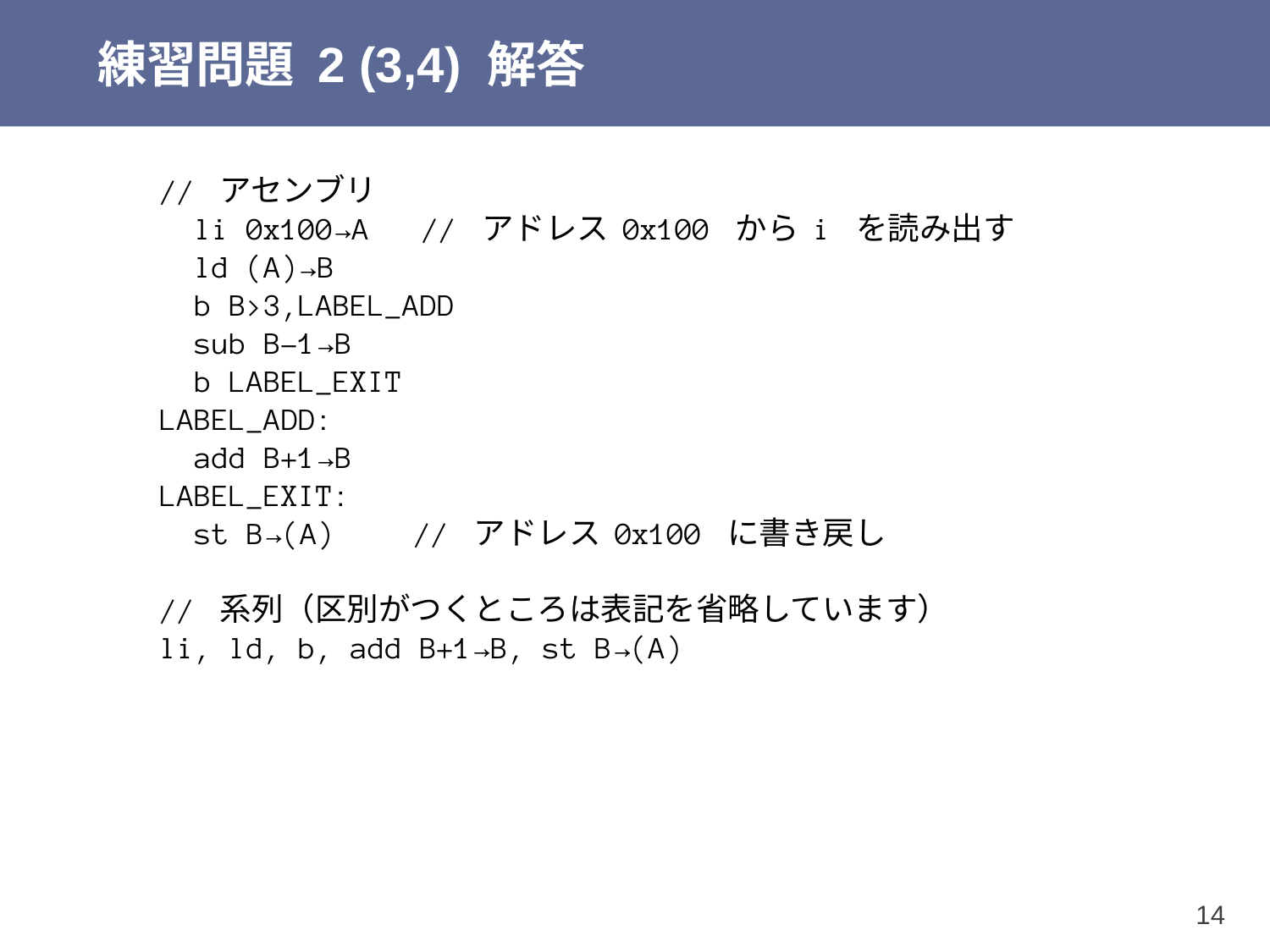

# 練習問題 2 (3,4) 解答
// アセンブリ
  li 0x100→A   // アドレス 0x100 から i を読み出す
  ld (A)→B
  b B>3,LABEL_ADD
  sub B-1→B
  b LABEL_EXIT
LABEL_ADD:
  add B+1→B
LABEL_EXIT:
  st B→(A)	// アドレス 0x100 に書き戻し

// 系列（区別がつくところは表記を省略しています）
li, ld, b, add B+1→B, st B→(A)